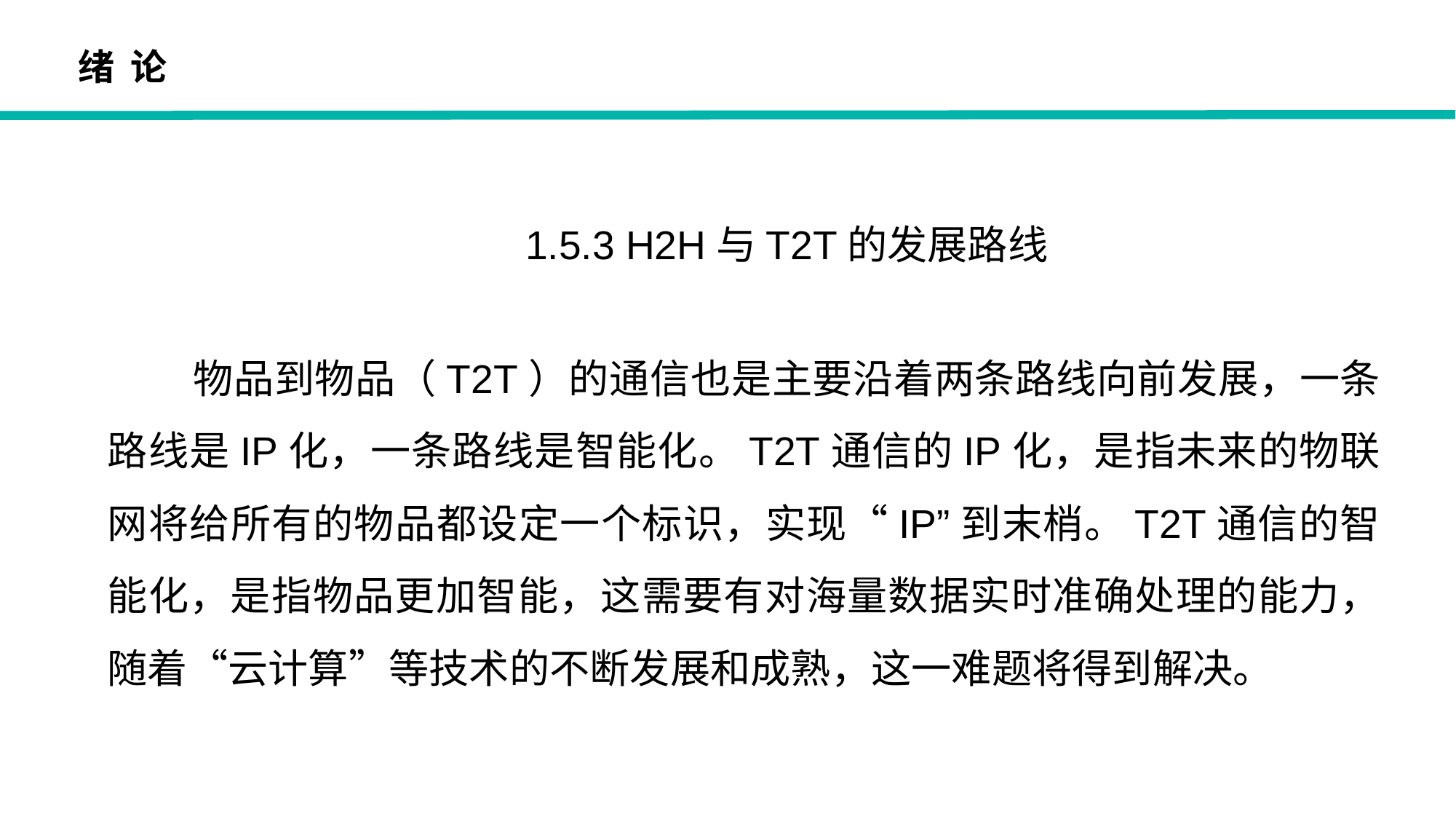

1.5.3 H2H与T2T的发展路线
物品到物品（T2T）的通信也是主要沿着两条路线向前发展，一条路线是IP化，一条路线是智能化。T2T通信的IP化，是指未来的物联网将给所有的物品都设定一个标识，实现“IP”到末梢。T2T通信的智能化，是指物品更加智能，这需要有对海量数据实时准确处理的能力，随着“云计算”等技术的不断发展和成熟，这一难题将得到解决。